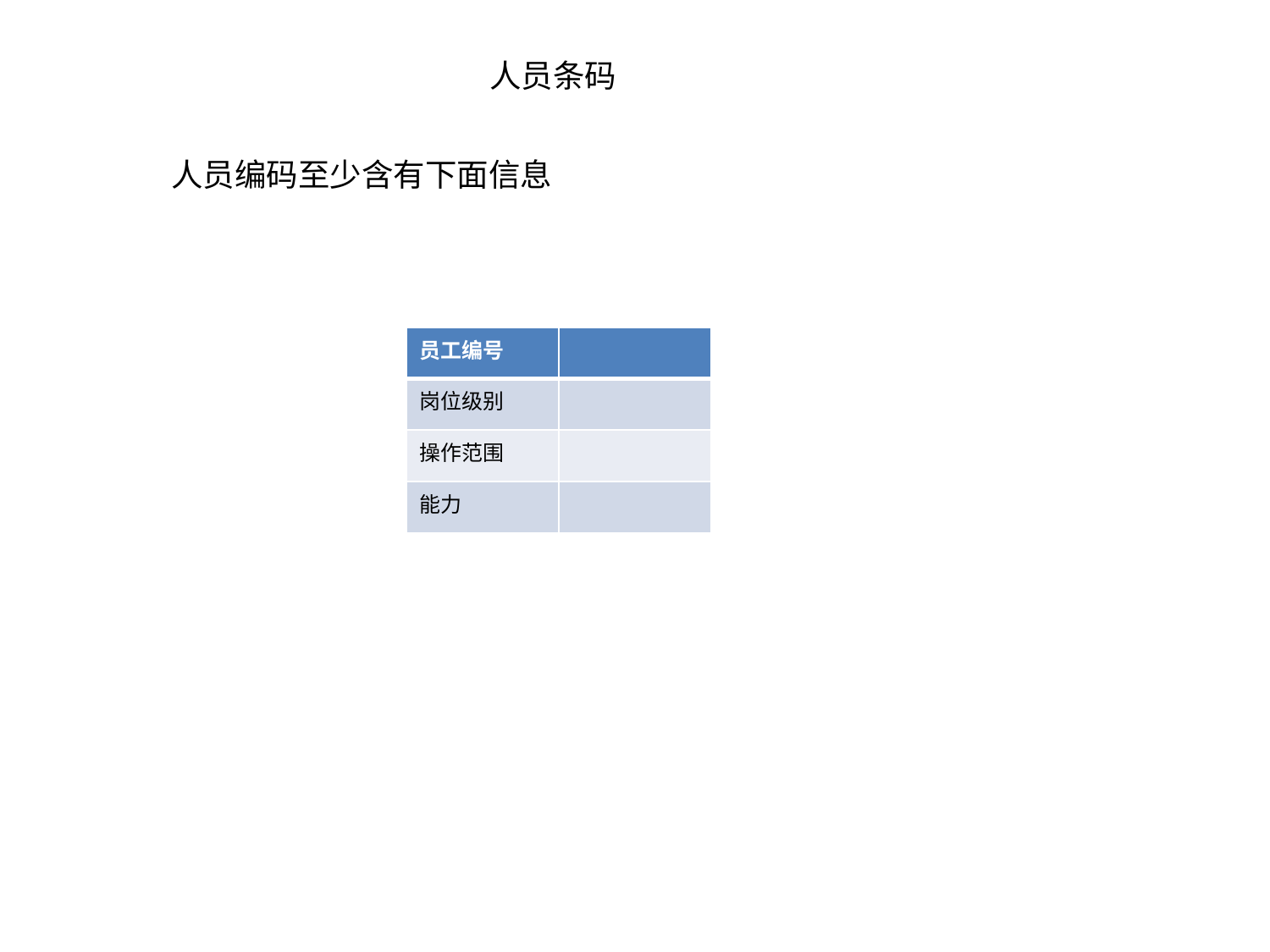

人员条码
人员编码至少含有下面信息
| 员工编号 |  |
| --- | --- |
| 岗位级别 |  |
| 操作范围 |  |
| 能力 |  |